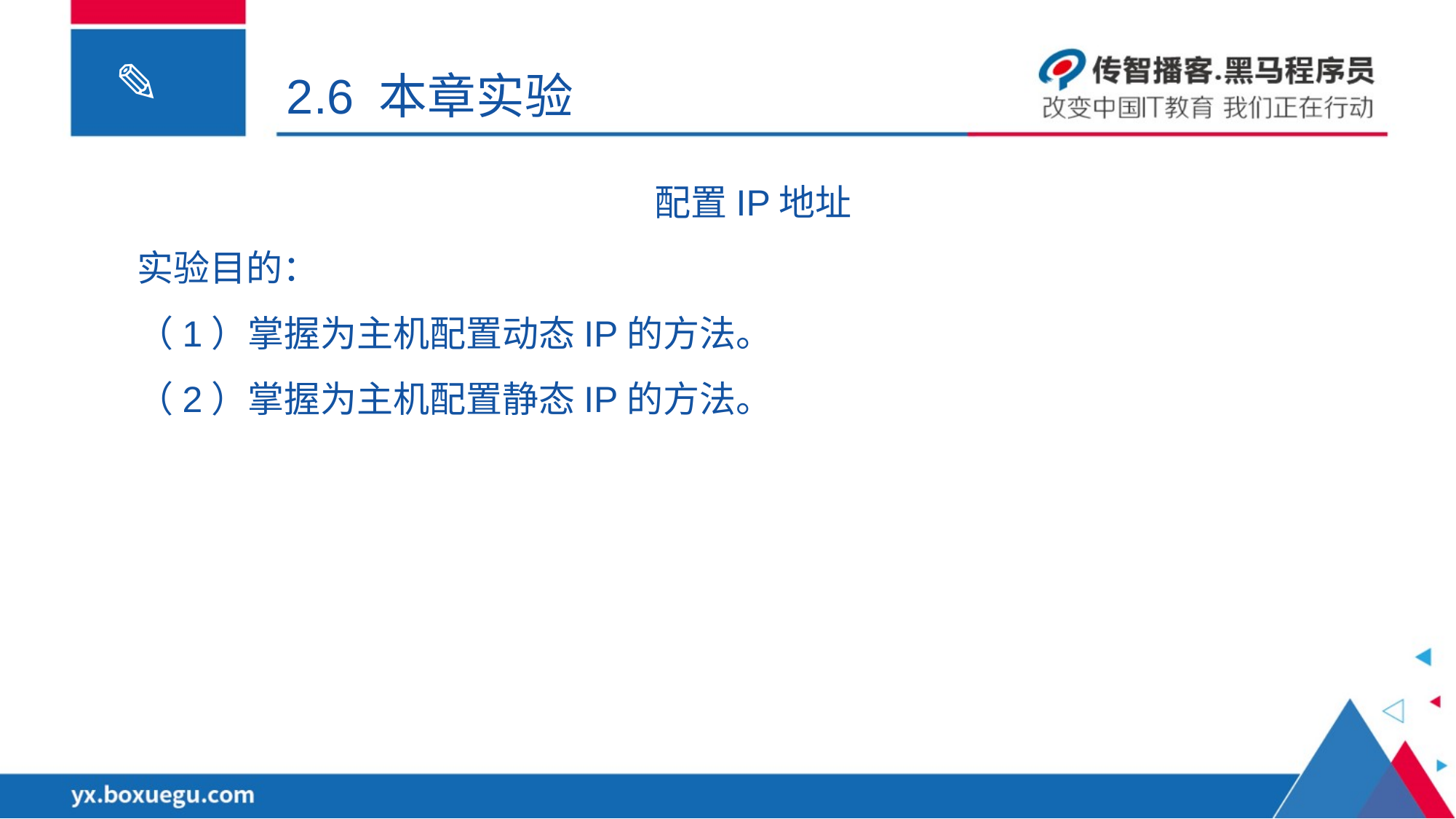

2.6 本章实验
配置IP地址
实验目的：
（1）掌握为主机配置动态IP的方法。
（2）掌握为主机配置静态IP的方法。